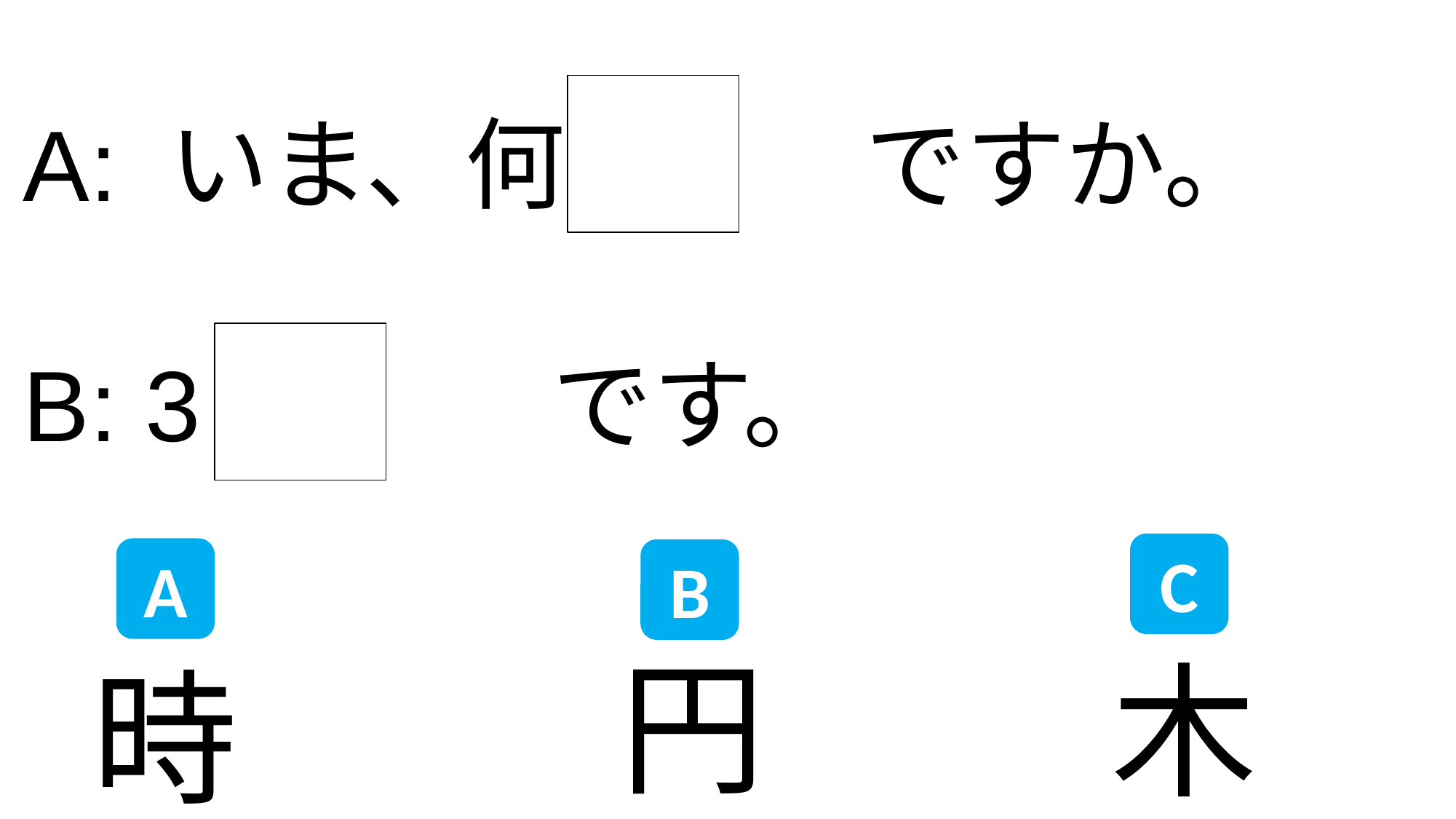

A: いま、何　　　ですか。

B: 3 　　　です。

C
A
B
円
木
時